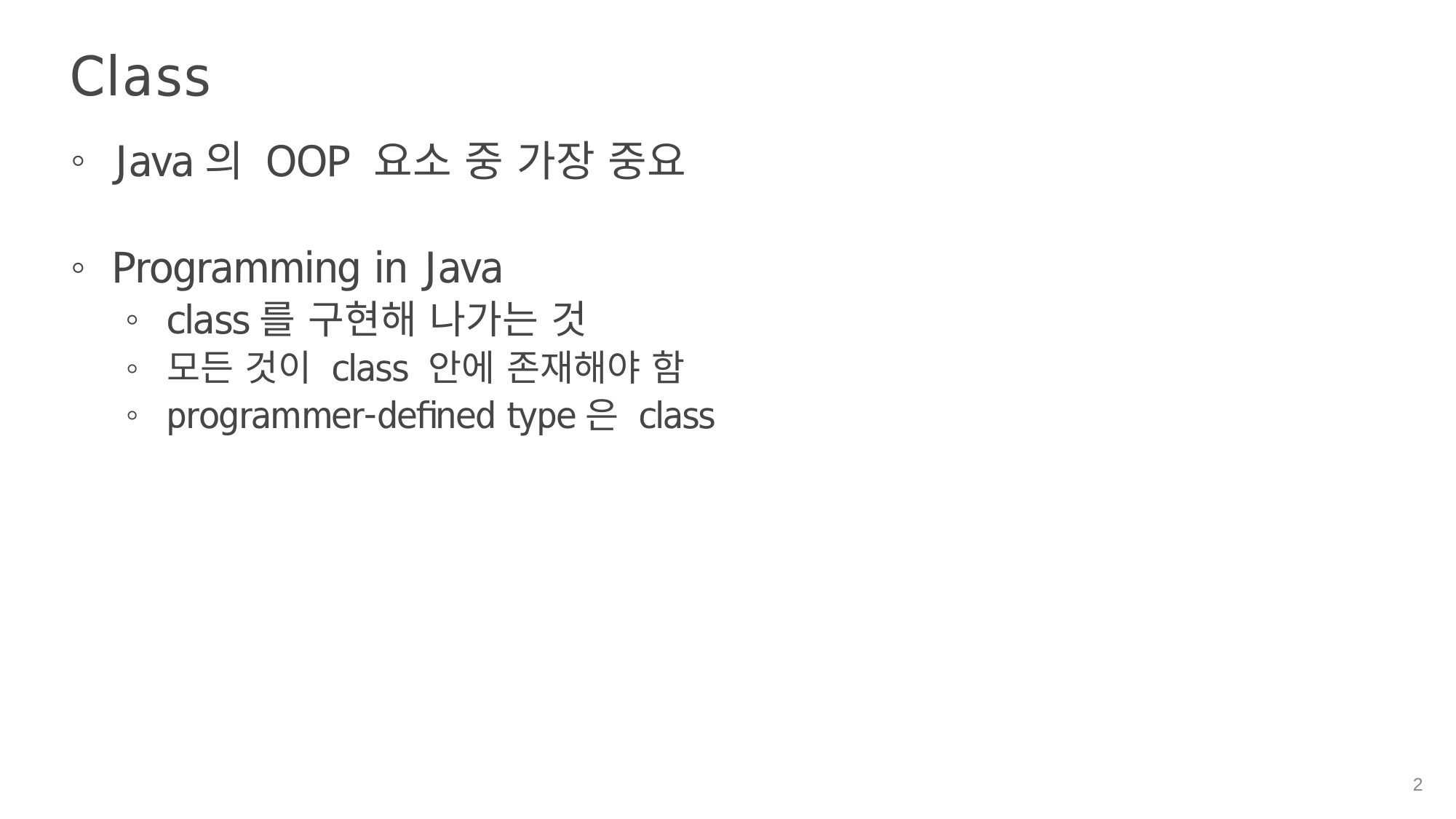

# Class
Java의 OOP 요소 중 가장 중요

Programming in Java
class를 구현해 나가는 것
모든 것이 class 안에 존재해야 함
programmer-defined type은 class
2